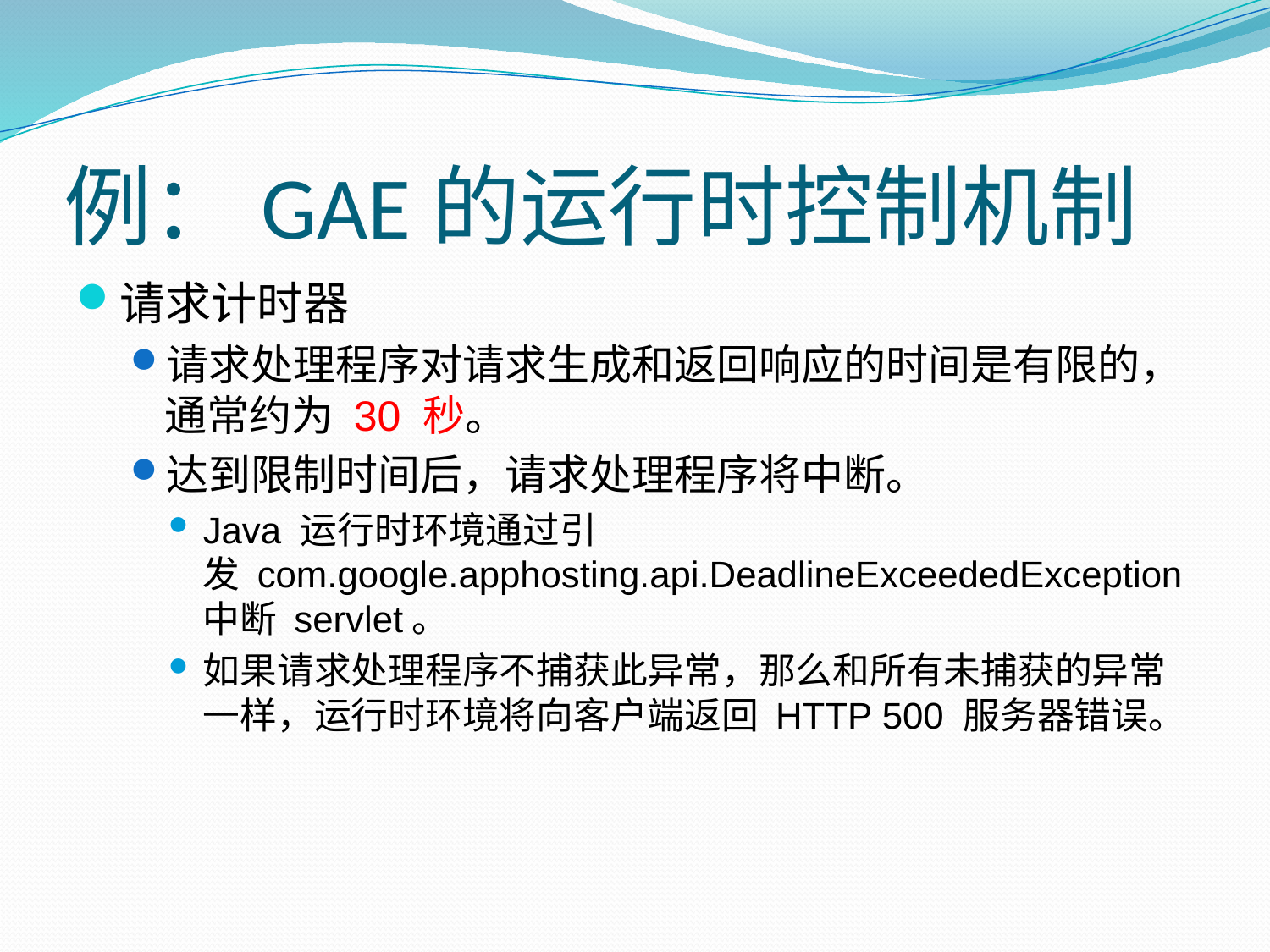

# 例：GAE的运行时控制机制
请求计时器
请求处理程序对请求生成和返回响应的时间是有限的，通常约为 30 秒。
达到限制时间后，请求处理程序将中断。
Java 运行时环境通过引发 com.google.apphosting.api.DeadlineExceededException 中断 servlet。
如果请求处理程序不捕获此异常，那么和所有未捕获的异常一样，运行时环境将向客户端返回 HTTP 500 服务器错误。